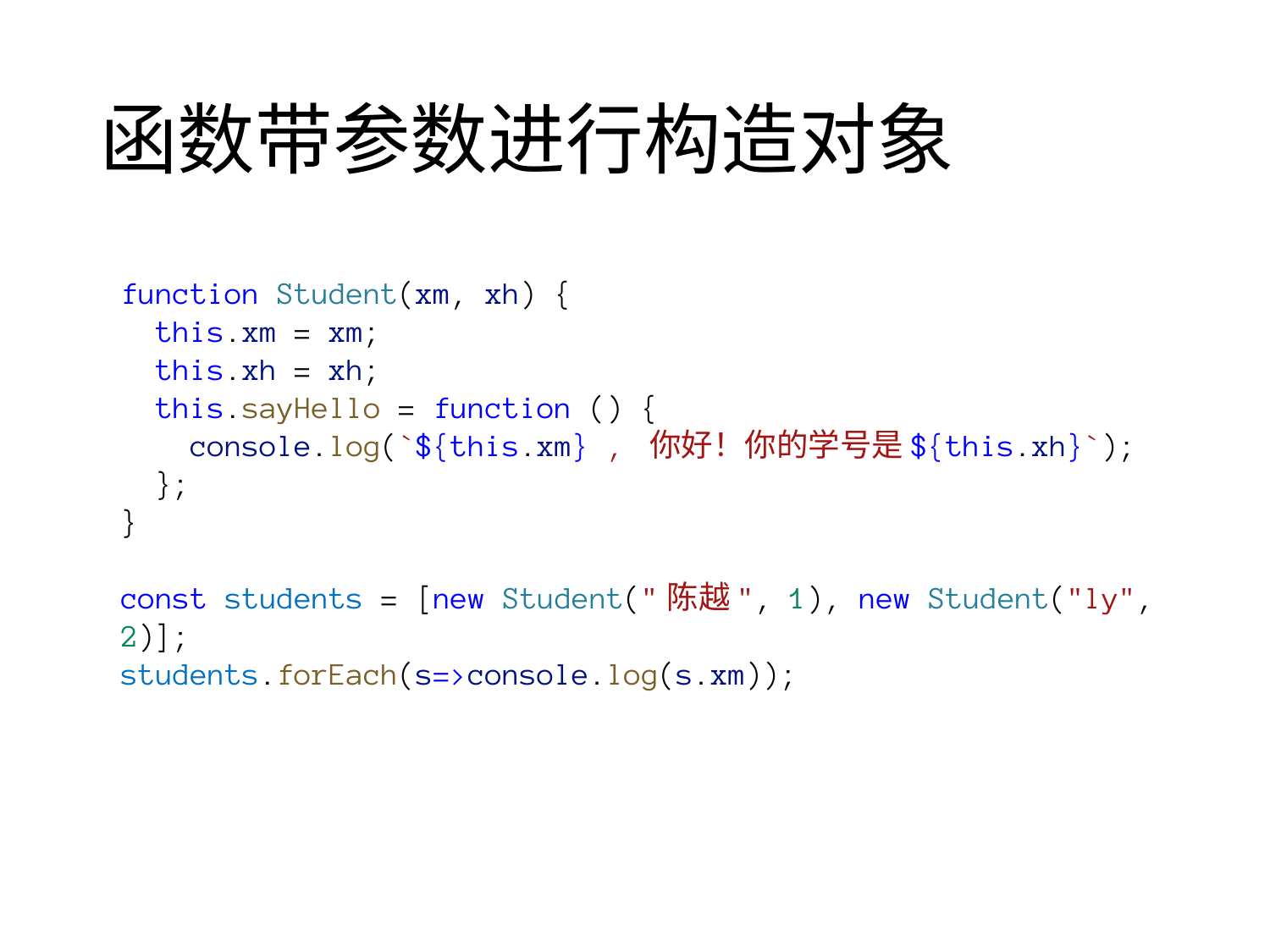

# 函数带参数进行构造对象
function Student(xm, xh) {
  this.xm = xm;
  this.xh = xh;
  this.sayHello = function () {
    console.log(`${this.xm} , 你好！你的学号是${this.xh}`);
  };
}
const students = [new Student("陈越", 1), new Student("ly", 2)];
students.forEach(s=>console.log(s.xm));